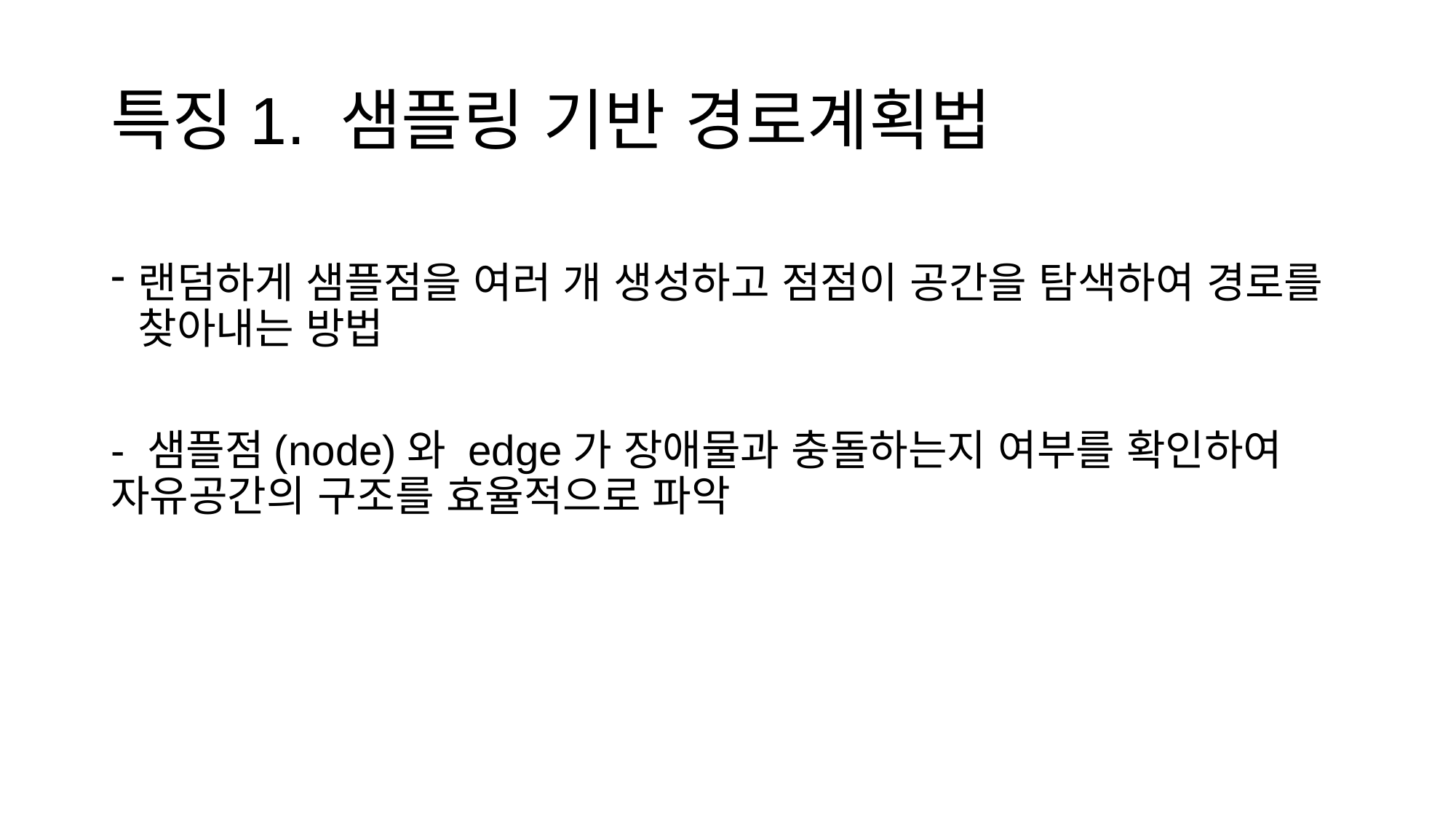

# 특징1. 샘플링 기반 경로계획법
랜덤하게 샘플점을 여러 개 생성하고 점점이 공간을 탐색하여 경로를 찾아내는 방법

- 샘플점(node)와 edge가 장애물과 충돌하는지 여부를 확인하여 자유공간의 구조를 효율적으로 파악